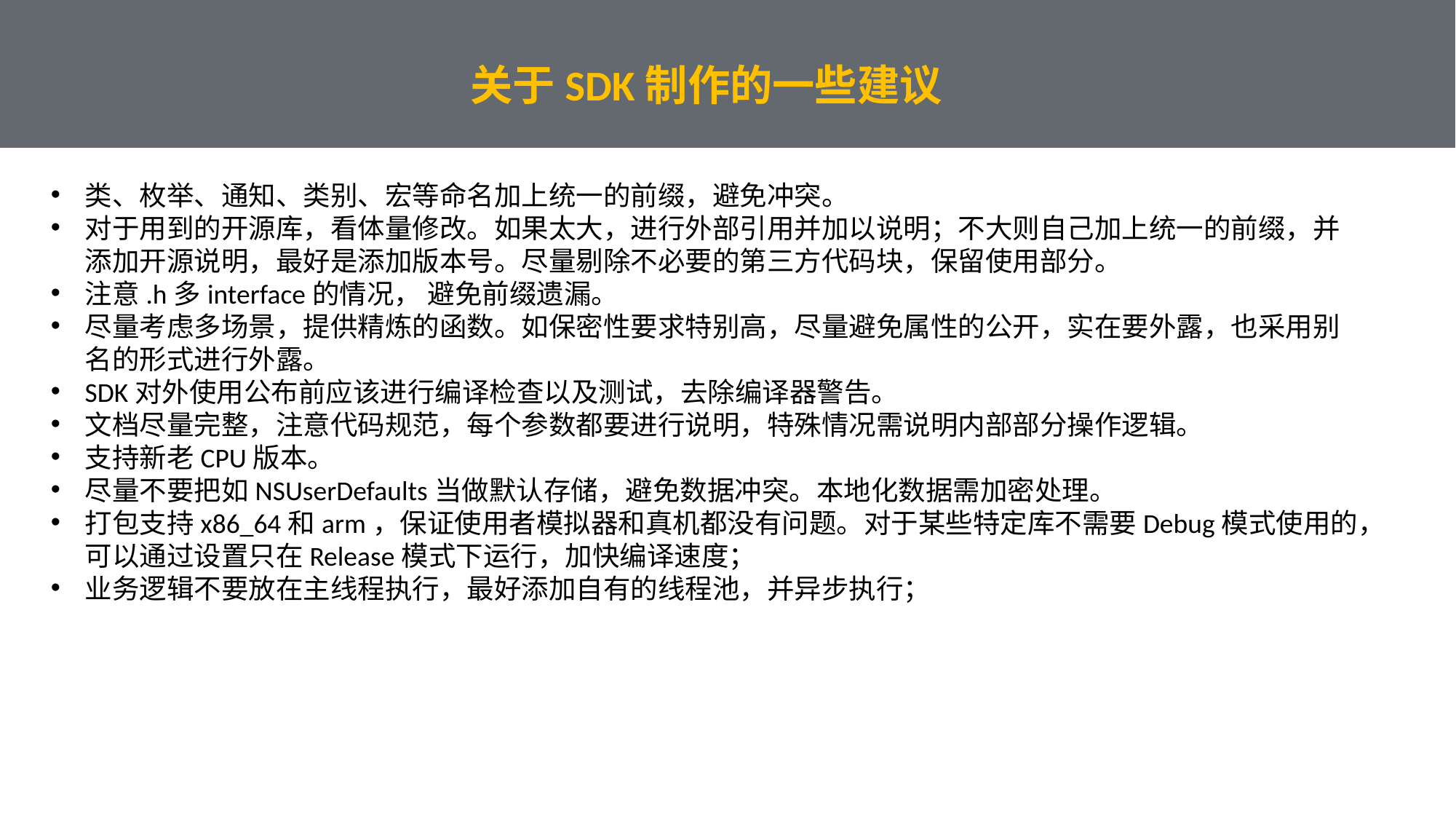

关于SDK制作的一些建议
类、枚举、通知、类别、宏等命名加上统一的前缀，避免冲突。
对于用到的开源库，看体量修改。如果太大，进行外部引用并加以说明；不大则自己加上统一的前缀，并添加开源说明，最好是添加版本号。尽量剔除不必要的第三方代码块，保留使用部分。
注意.h多interface的情况， 避免前缀遗漏。
尽量考虑多场景，提供精炼的函数。如保密性要求特别高，尽量避免属性的公开，实在要外露，也采用别名的形式进行外露。
SDK对外使用公布前应该进行编译检查以及测试，去除编译器警告。
文档尽量完整，注意代码规范，每个参数都要进行说明，特殊情况需说明内部部分操作逻辑。
支持新老CPU版本。
尽量不要把如NSUserDefaults当做默认存储，避免数据冲突。本地化数据需加密处理。
打包支持x86_64和arm，保证使用者模拟器和真机都没有问题。对于某些特定库不需要Debug模式使用的，可以通过设置只在Release模式下运行，加快编译速度；
业务逻辑不要放在主线程执行，最好添加自有的线程池，并异步执行；